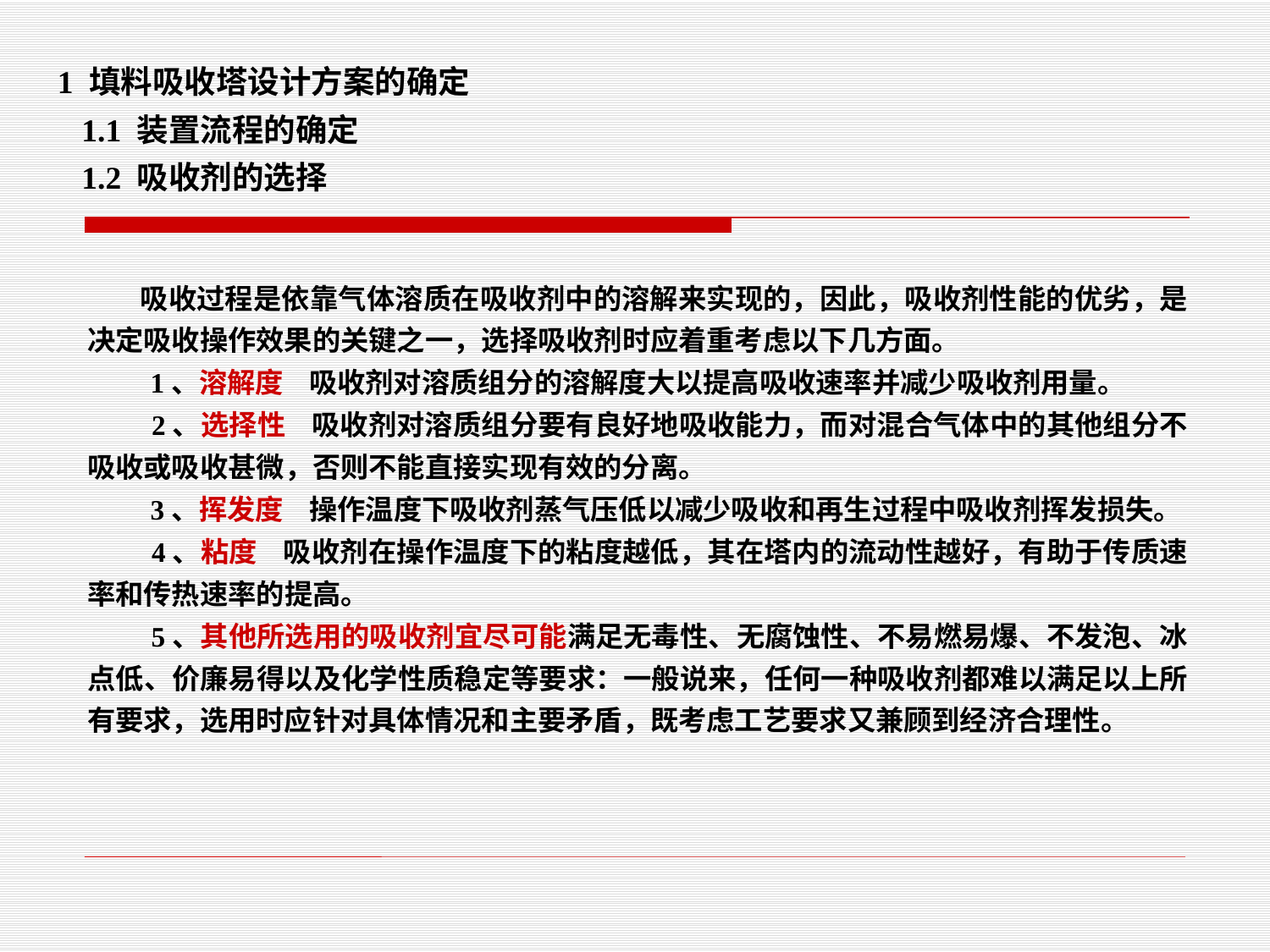

1 填料吸收塔设计方案的确定
   1.1 装置流程的确定
   1.2 吸收剂的选择
       吸收过程是依靠气体溶质在吸收剂中的溶解来实现的，因此，吸收剂性能的优劣，是决定吸收操作效果的关键之一，选择吸收剂时应着重考虑以下几方面。
         1、溶解度    吸收剂对溶质组分的溶解度大以提高吸收速率并减少吸收剂用量。
         2、选择性    吸收剂对溶质组分要有良好地吸收能力，而对混合气体中的其他组分不吸收或吸收甚微，否则不能直接实现有效的分离。
         3、挥发度    操作温度下吸收剂蒸气压低以减少吸收和再生过程中吸收剂挥发损失。
         4、粘度    吸收剂在操作温度下的粘度越低，其在塔内的流动性越好，有助于传质速率和传热速率的提高。
         5、其他所选用的吸收剂宜尽可能满足无毒性、无腐蚀性、不易燃易爆、不发泡、冰点低、价廉易得以及化学性质稳定等要求：一般说来，任何一种吸收剂都难以满足以上所有要求，选用时应针对具体情况和主要矛盾，既考虑工艺要求又兼顾到经济合理性。